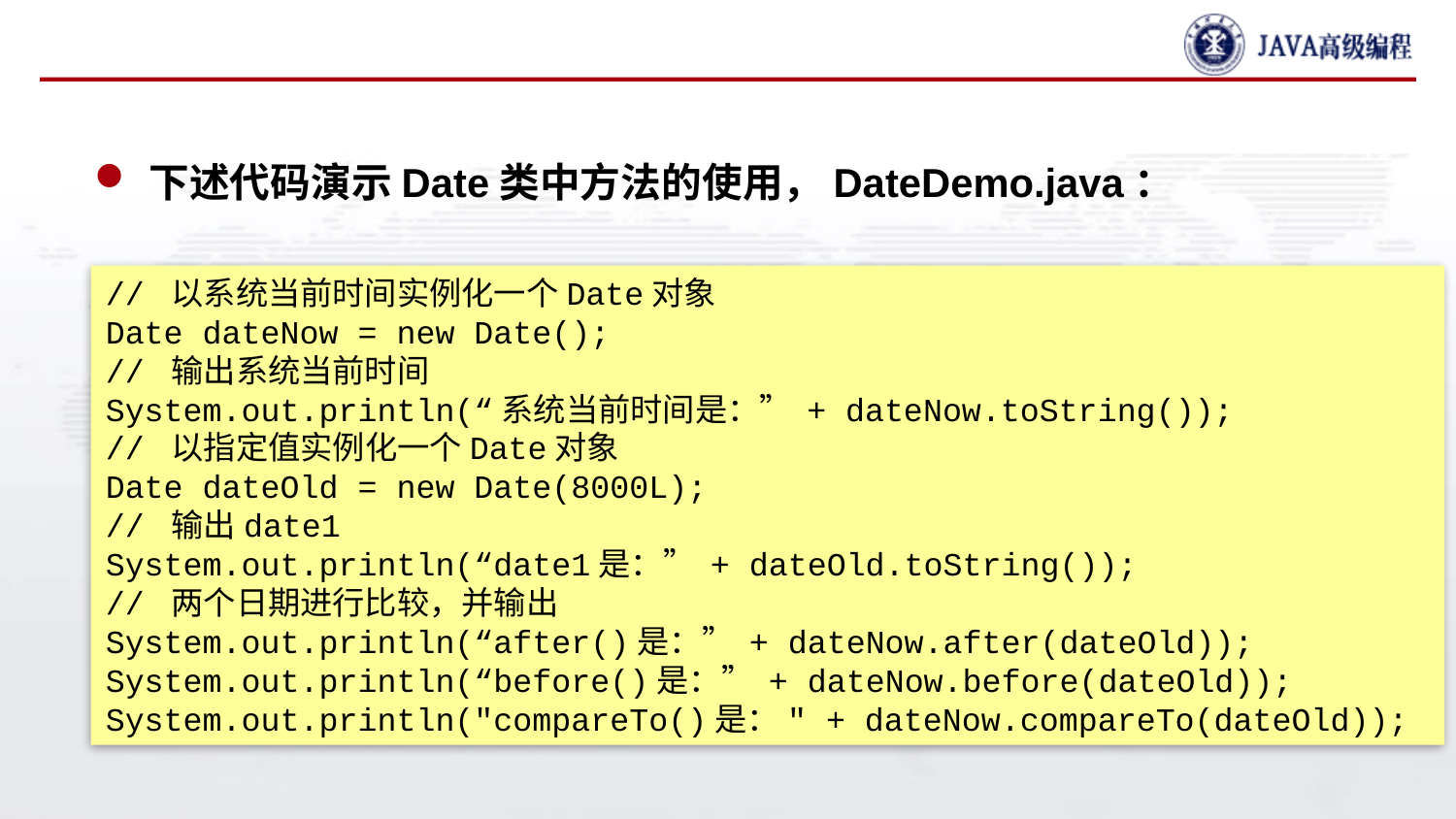

#
下述代码演示Date类中方法的使用，DateDemo.java：

// 以系统当前时间实例化一个Date对象
Date dateNow = new Date();
// 输出系统当前时间
System.out.println(“系统当前时间是：” + dateNow.toString());
// 以指定值实例化一个Date对象
Date dateOld = new Date(8000L);
// 输出date1
System.out.println(“date1是：” + dateOld.toString());
// 两个日期进行比较，并输出
System.out.println(“after()是：” + dateNow.after(dateOld));
System.out.println(“before()是：” + dateNow.before(dateOld));
System.out.println("compareTo()是：" + dateNow.compareTo(dateOld));